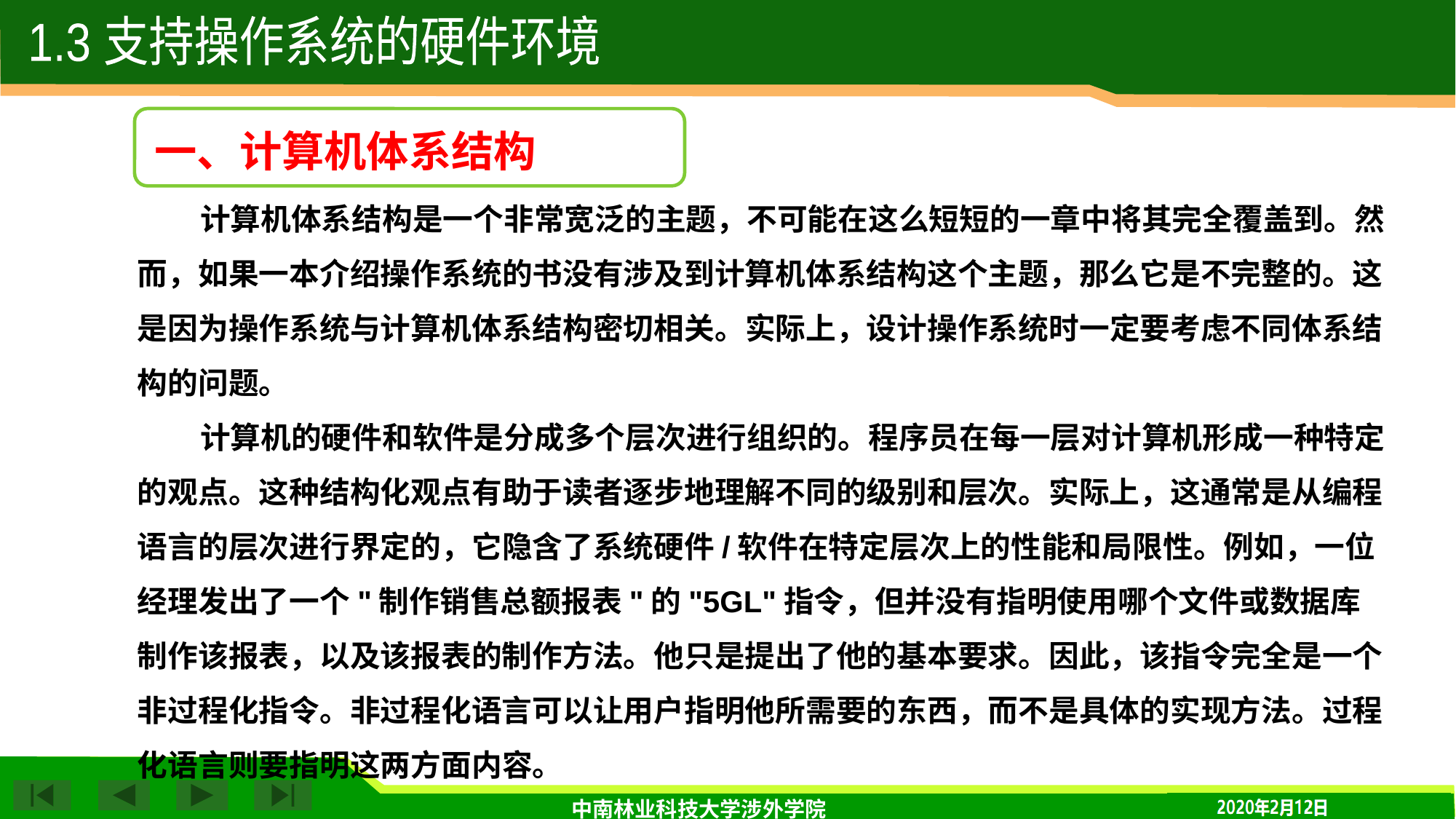

1.3 支持操作系统的硬件环境

一、计算机体系结构
        计算机体系结构是一个非常宽泛的主题，不可能在这么短短的一章中将其完全覆盖到。然而，如果一本介绍操作系统的书没有涉及到计算机体系结构这个主题，那么它是不完整的。这是因为操作系统与计算机体系结构密切相关。实际上，设计操作系统时一定要考虑不同体系结构的问题。
        计算机的硬件和软件是分成多个层次进行组织的。程序员在每一层对计算机形成一种特定的观点。这种结构化观点有助于读者逐步地理解不同的级别和层次。实际上，这通常是从编程语言的层次进行界定的，它隐含了系统硬件/软件在特定层次上的性能和局限性。例如，一位经理发出了一个"制作销售总额报表"的"5GL"指令，但并没有指明使用哪个文件或数据库制作该报表，以及该报表的制作方法。他只是提出了他的基本要求。因此，该指令完全是一个非过程化指令。非过程化语言可以让用户指明他所需要的东西，而不是具体的实现方法。过程化语言则要指明这两方面内容。